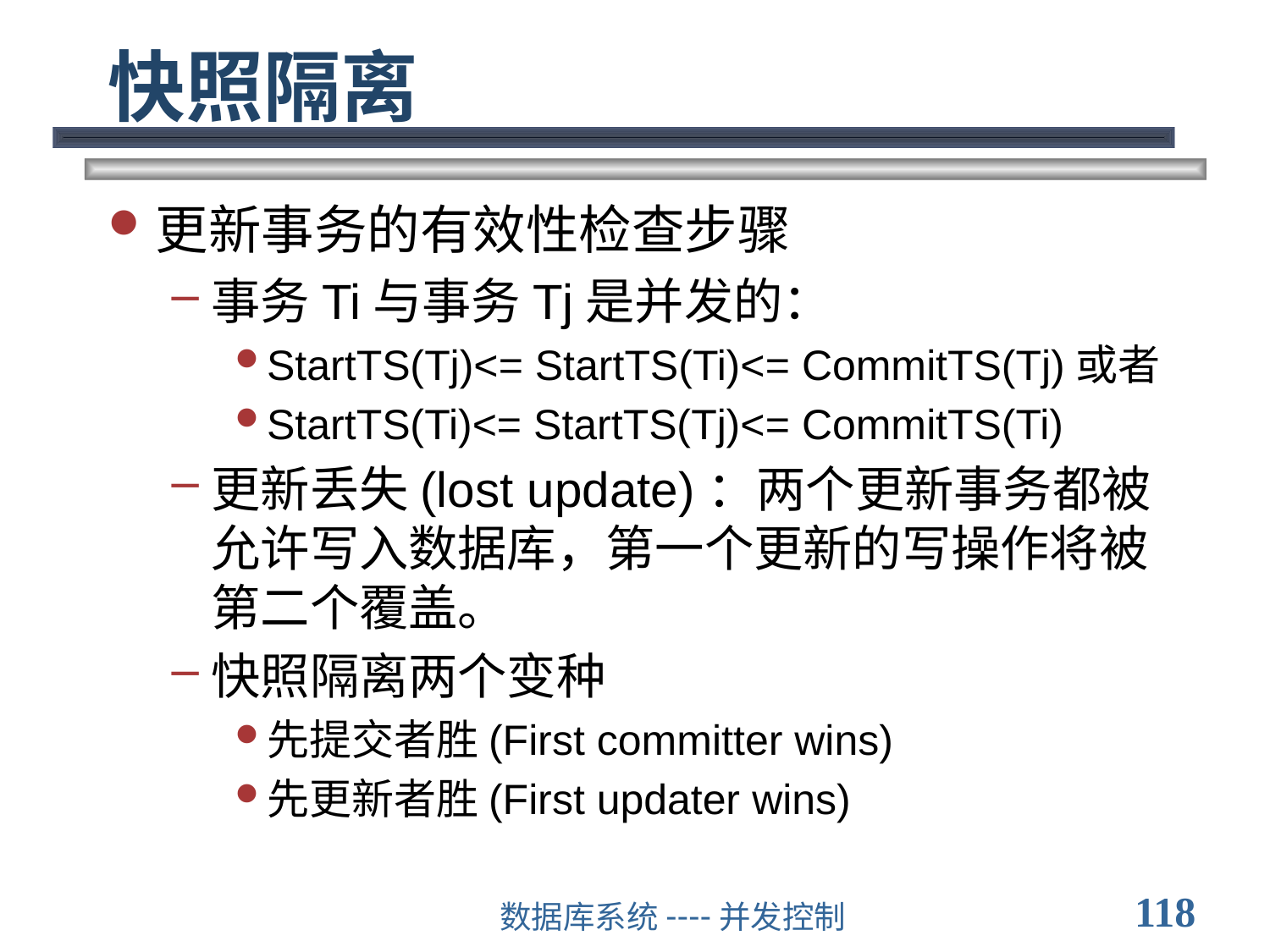

# 快照隔离
更新事务的有效性检查步骤
事务Ti与事务Tj是并发的：
StartTS(Tj)<= StartTS(Ti)<= CommitTS(Tj)或者
StartTS(Ti)<= StartTS(Tj)<= CommitTS(Ti)
更新丢失(lost update)：两个更新事务都被允许写入数据库，第一个更新的写操作将被第二个覆盖。
快照隔离两个变种
先提交者胜(First committer wins)
先更新者胜(First updater wins)

118
数据库系统----并发控制